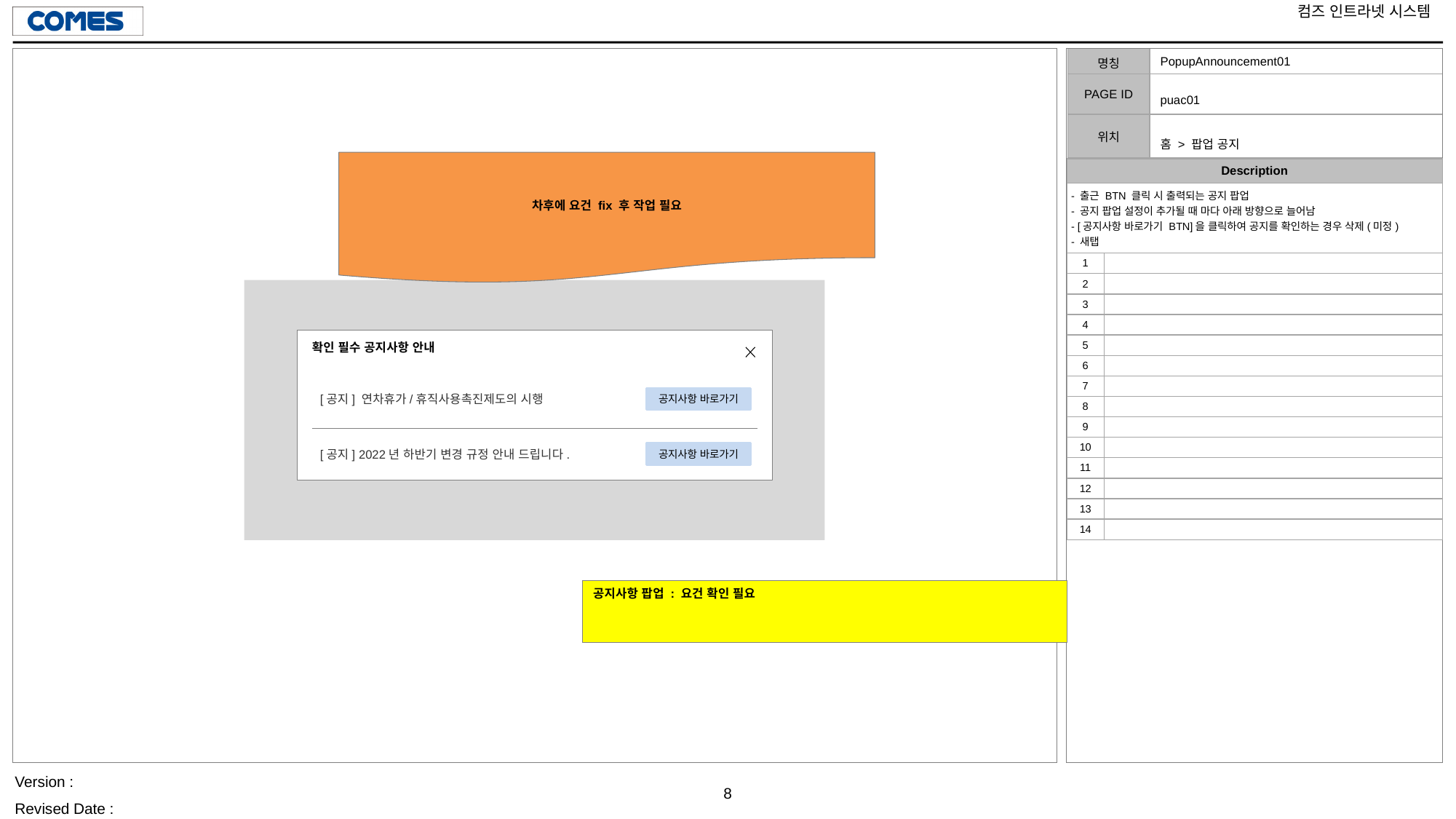

# PopupAnnouncement01
puac01
홈 > 팝업 공지
차후에 요건 fix 후 작업 필요
| Description |  |
| --- | --- |
| - 출근 BTN 클릭 시 출력되는 공지 팝업 - 공지 팝업 설정이 추가될 때 마다 아래 방향으로 늘어남 - [공지사항 바로가기 BTN]을 클릭하여 공지를 확인하는 경우 삭제(미정) - 새탭 |  |
| 1 |  |
| 2 |  |
| 3 |  |
| 4 |  |
| 5 |  |
| 6 |  |
| 7 |  |
| 8 |  |
| 9 |  |
| 10 |  |
| 11 |  |
| 12 |  |
| 13 |  |
| 14 |  |

확인 필수 공지사항 안내

[공지] 연차휴가/휴직사용촉진제도의 시행
공지사항 바로가기
[공지] 2022년 하반기 변경 규정 안내 드립니다.
공지사항 바로가기
공지사항 팝업 : 요건 확인 필요